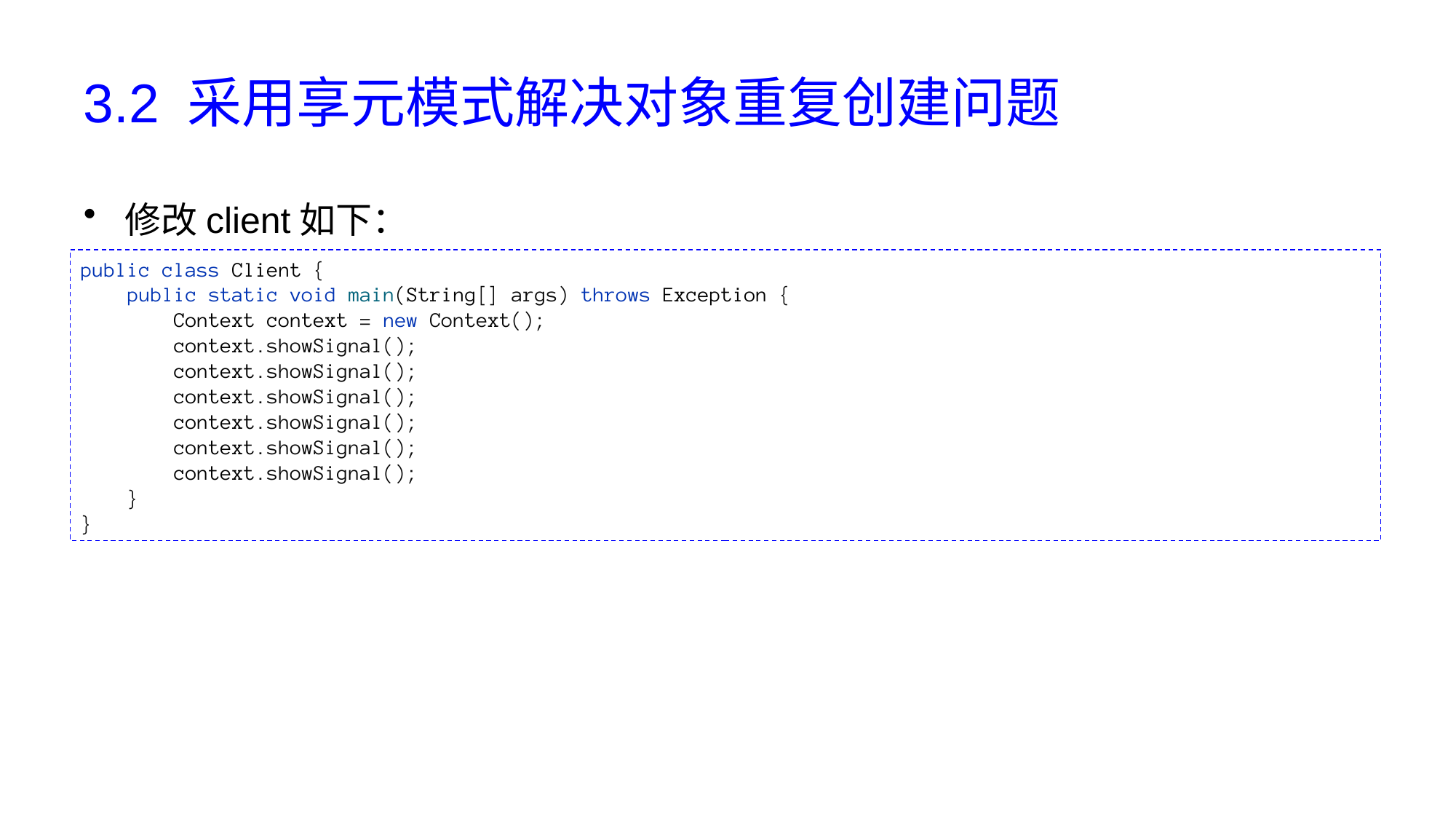

# 3.2 采用享元模式解决对象重复创建问题
修改client如下：
public class Client {
    public static void main(String[] args) throws Exception {
        Context context = new Context();
        context.showSignal();
        context.showSignal();
        context.showSignal();
        context.showSignal();
        context.showSignal();
        context.showSignal();
    }
}
34